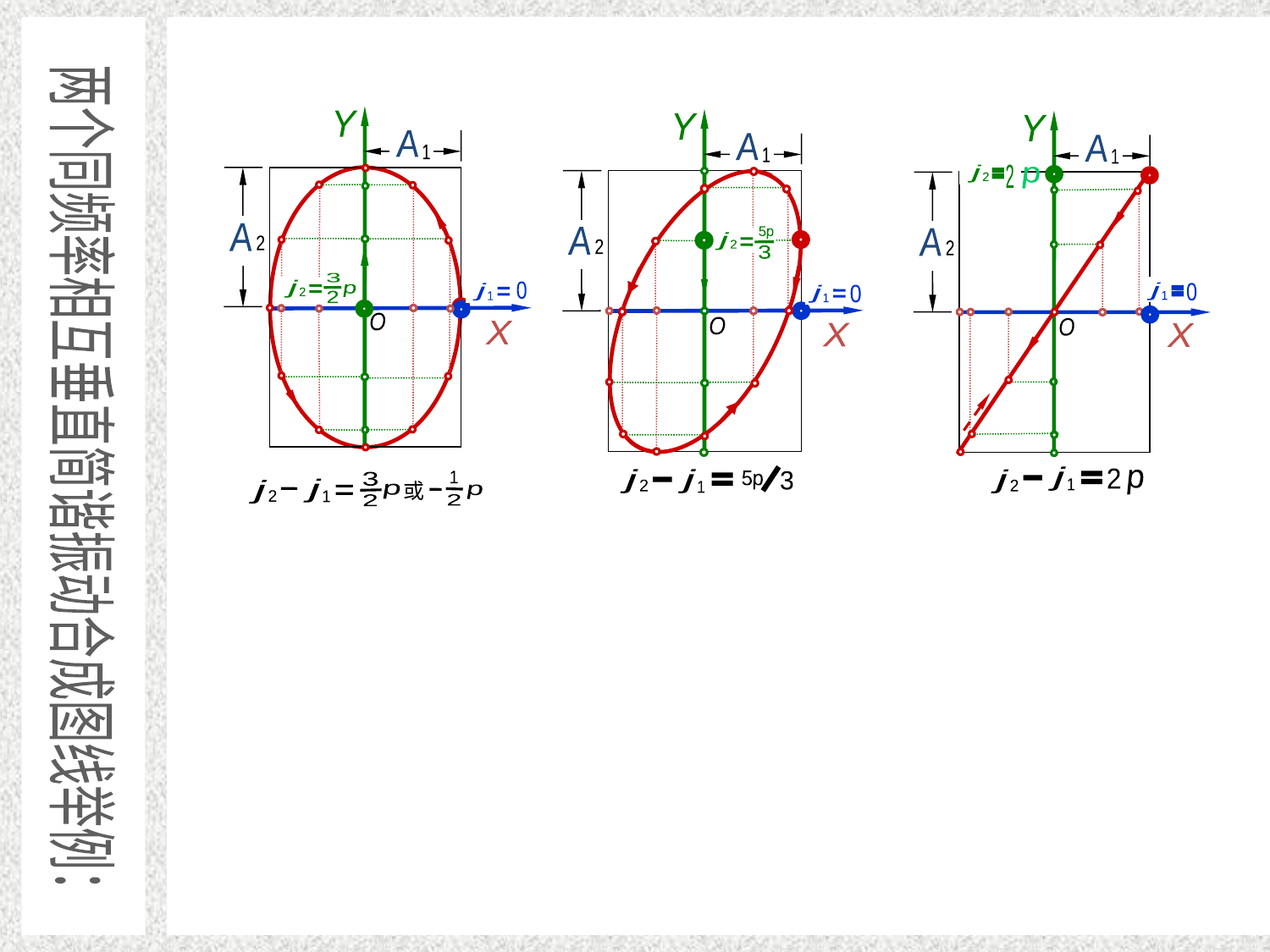

Y

A
1

A
2

O
X

3

ϕ
2
0
ϕ
1
π

2

1
或
3
ϕ
1
ϕ
2
π
π

2
2

Y

A
1

A
2

O
X

5π

ϕ
2

3

ϕ
1
0

ϕ
2
ϕ
1
5π
3

Y

A
1

A
2

O
X

2
ϕ
2

π

ϕ
1
0

ϕ
1
2
ϕ
2

π
两个同频率相互垂直简谐振动合成图线举例：